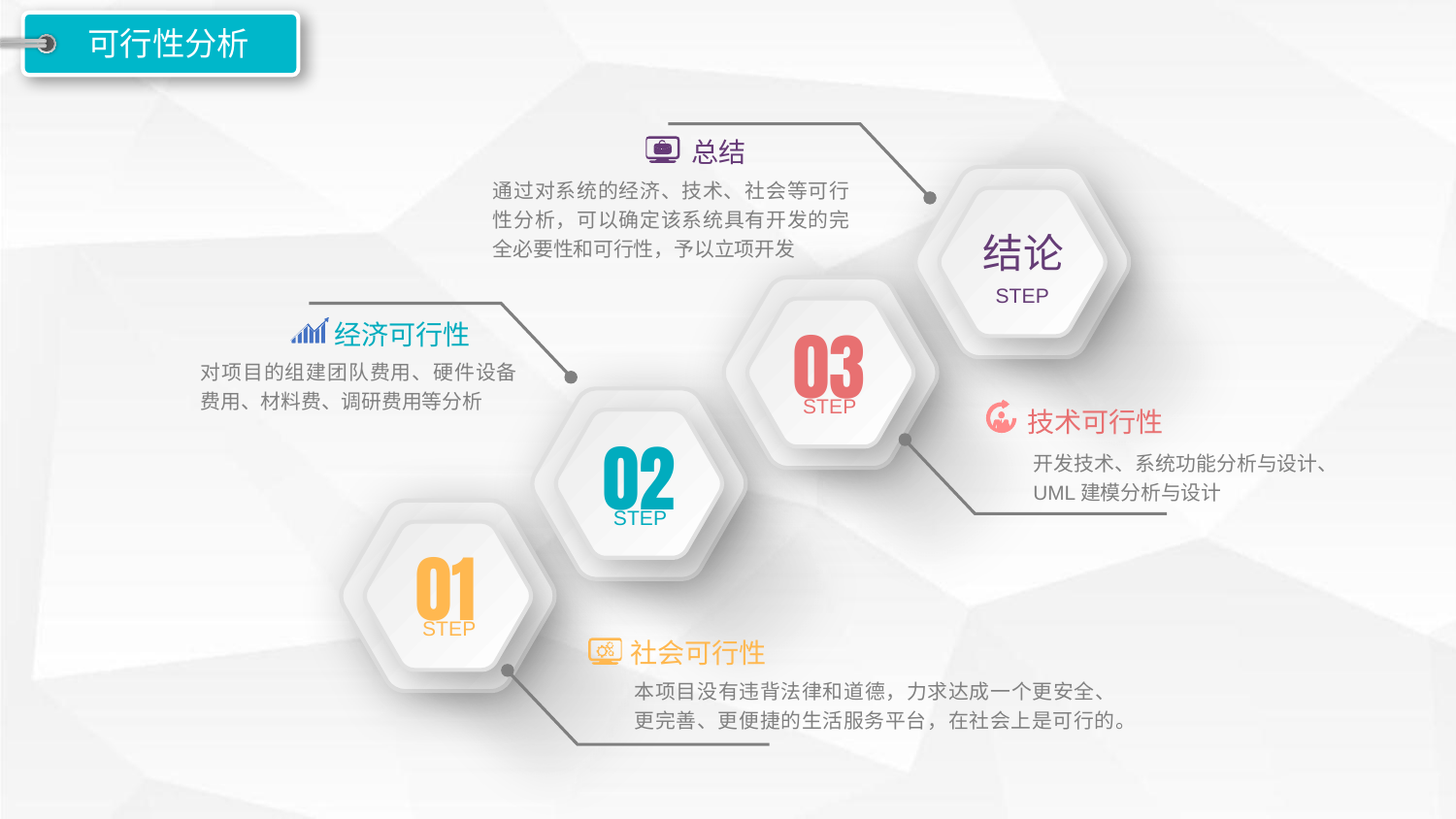

可行性分析

总结

结论
STEP
通过对系统的经济、技术、社会等可行性分析，可以确定该系统具有开发的完全必要性和可行性，予以立项开发

03
STEP

经济可行性

对项目的组建团队费用、硬件设备费用、材料费、调研费用等分析

02
STEP
技术可行性

开发技术、系统功能分析与设计、UML建模分析与设计

01
STEP
社会可行性

本项目没有违背法律和道德，力求达成一个更安全、更完善、更便捷的生活服务平台，在社会上是可行的。